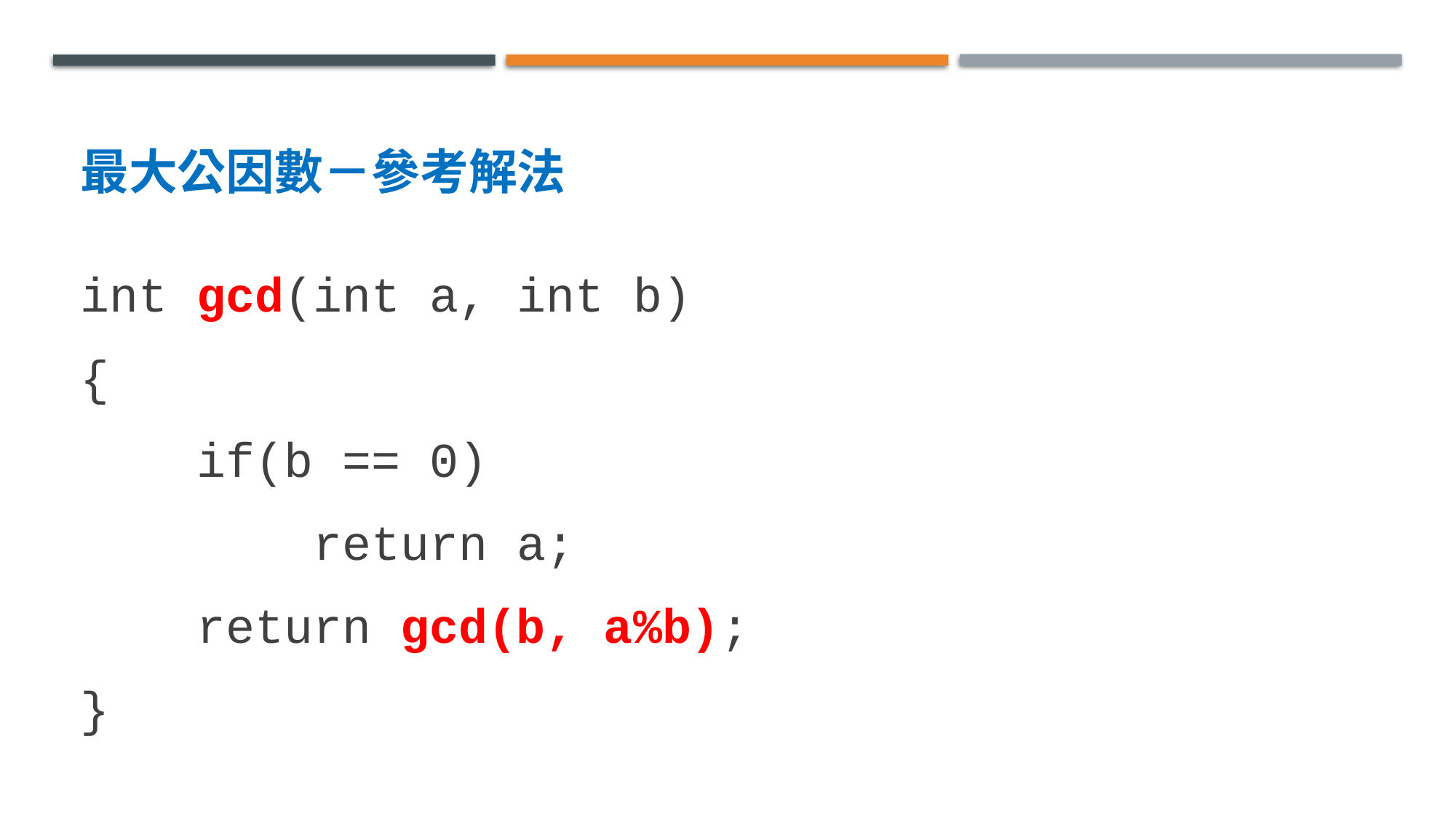

# 最大公因數－參考解法
int gcd(int a, int b)
{
    if(b == 0)
        return a;
    return gcd(b, a%b);
}